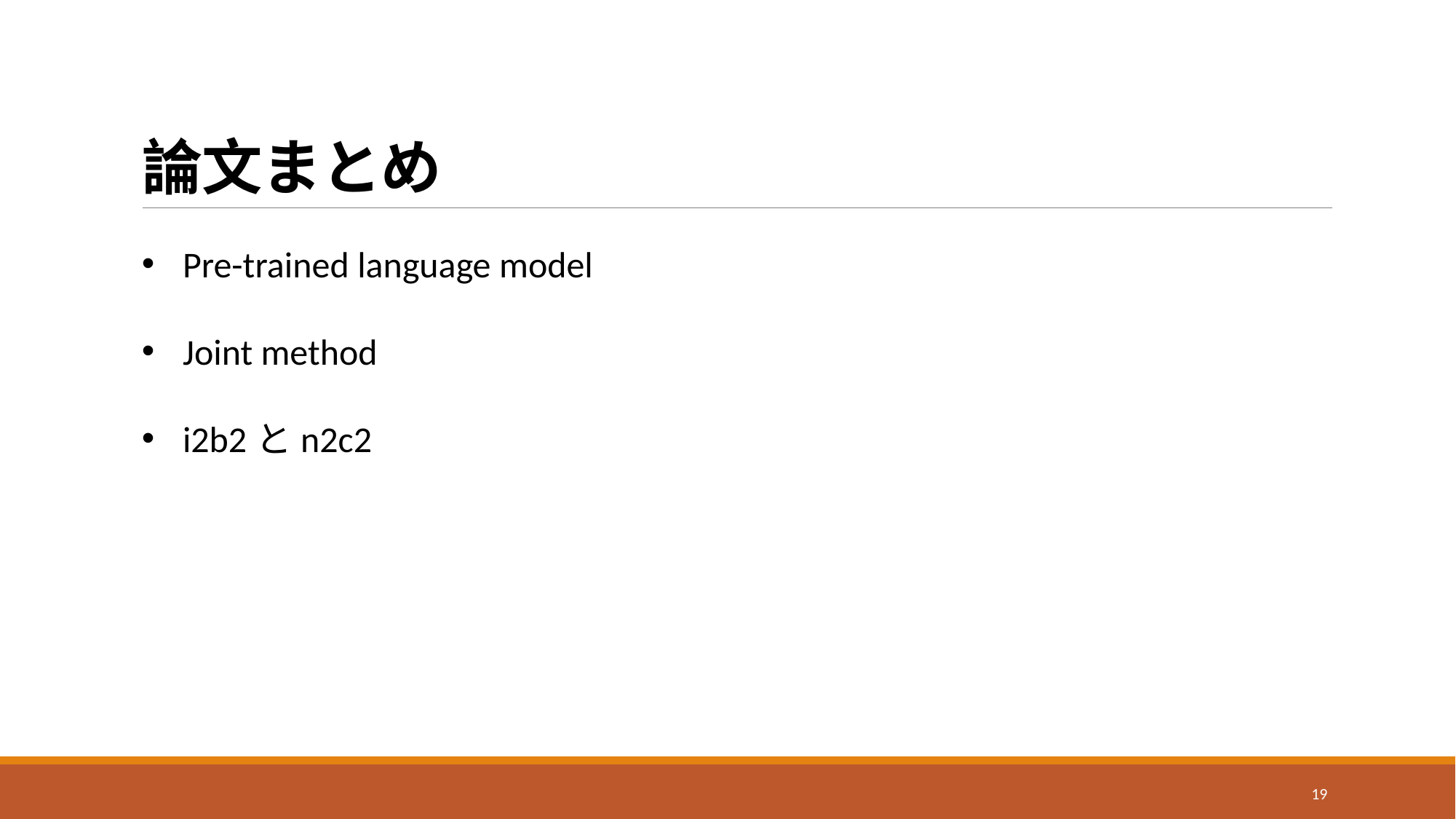

# 論文まとめ
Pre-trained language model

Joint method

i2b2とn2c2

19